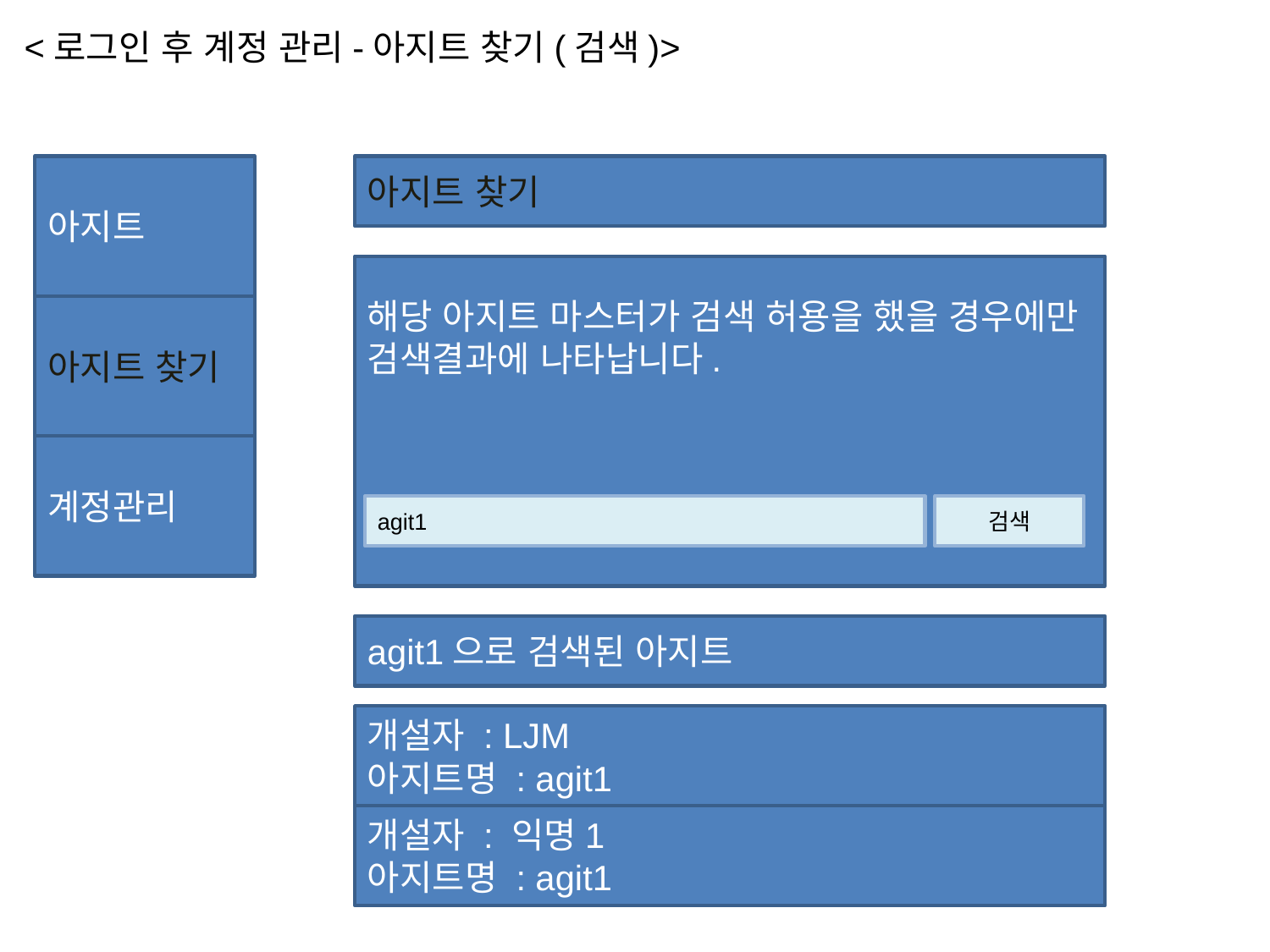

<로그인 후 계정 관리-아지트 찾기(검색)>
아지트
아지트 찾기
해당 아지트 마스터가 검색 허용을 했을 경우에만 검색결과에 나타납니다.

아지트 찾기
계정관리
agit1
검색
agit1으로 검색된 아지트
개설자 : LJM
아지트명 : agit1
개설자 : 익명1
아지트명 : agit1